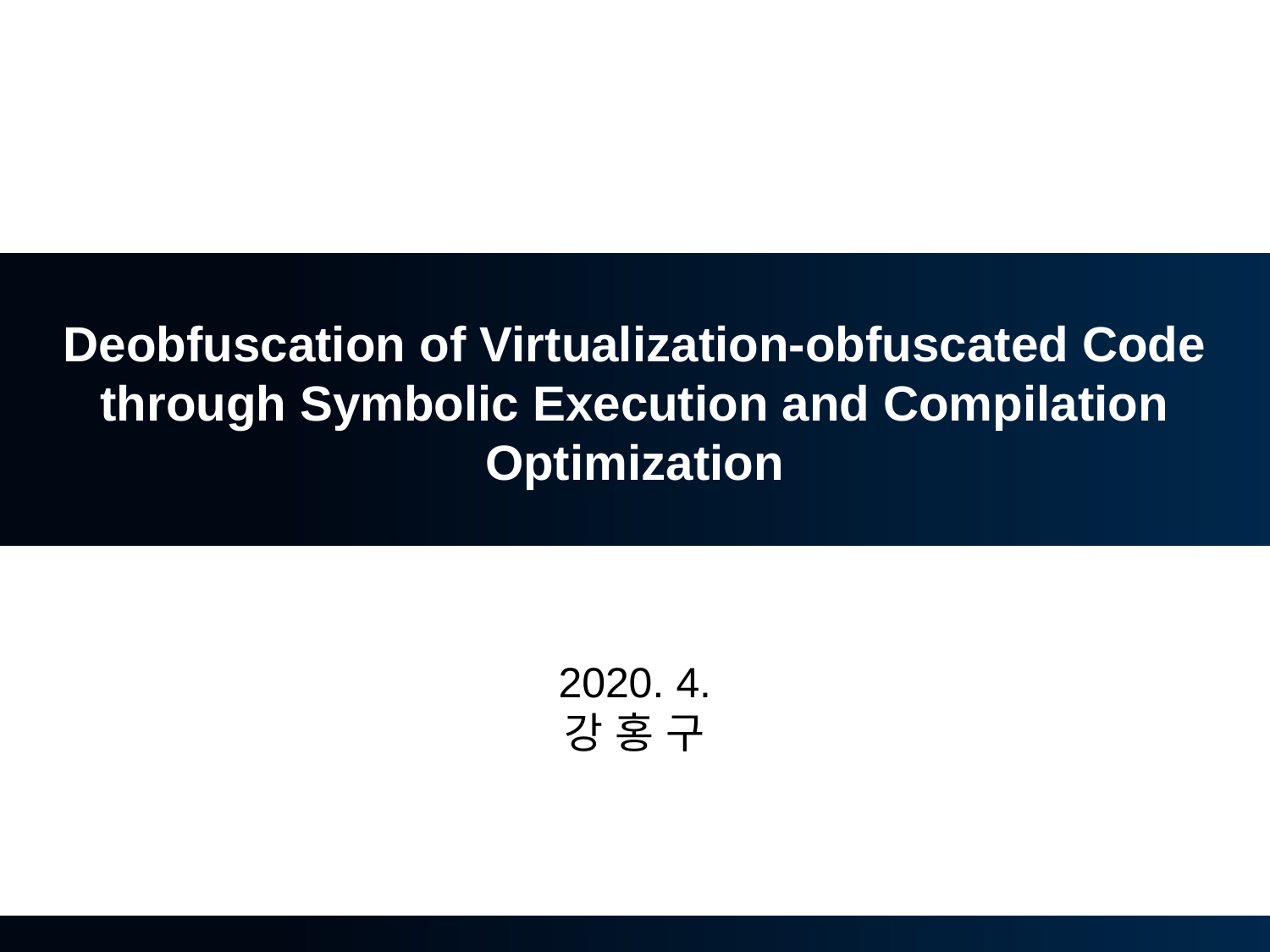

# Deobfuscation of Virtualization-obfuscated Code through Symbolic Execution and Compilation Optimization
2020. 4.
강 홍 구